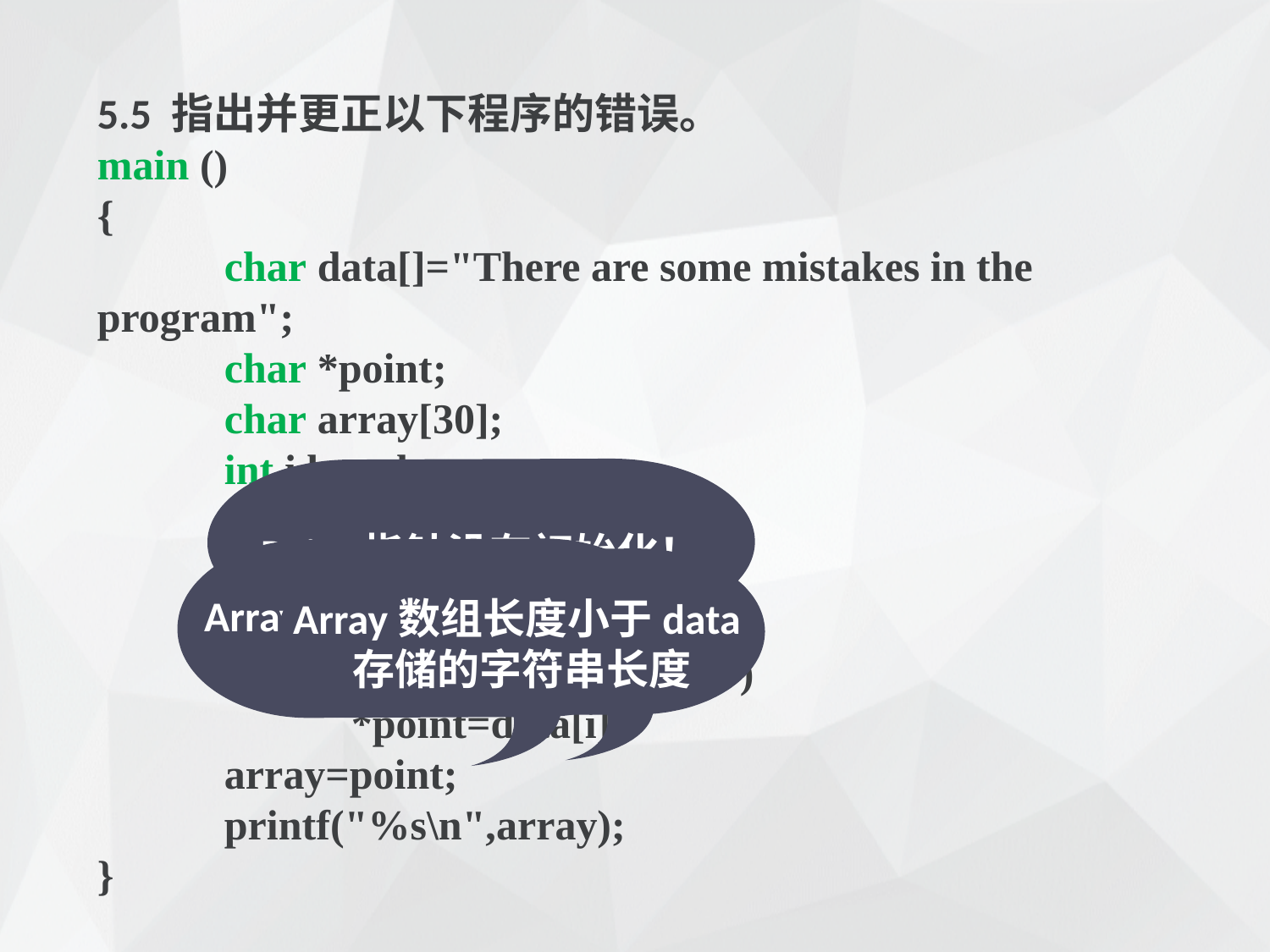

5.5 指出并更正以下程序的错误。
main ()
{
	char data[]="There are some mistakes in the program";
	char *point;
	char array[30];
	int i,length;
	length=0;
	while(data[1ength]!='\0')
		length++;
	for(i=0;i<length;i++,point++)
		*point=data[i];
	array=point;
	printf("%s\n",array);
}
Point指针没有初始化！
Array数组名是常量，不能被修改
Array数组长度小于data存储的字符串长度